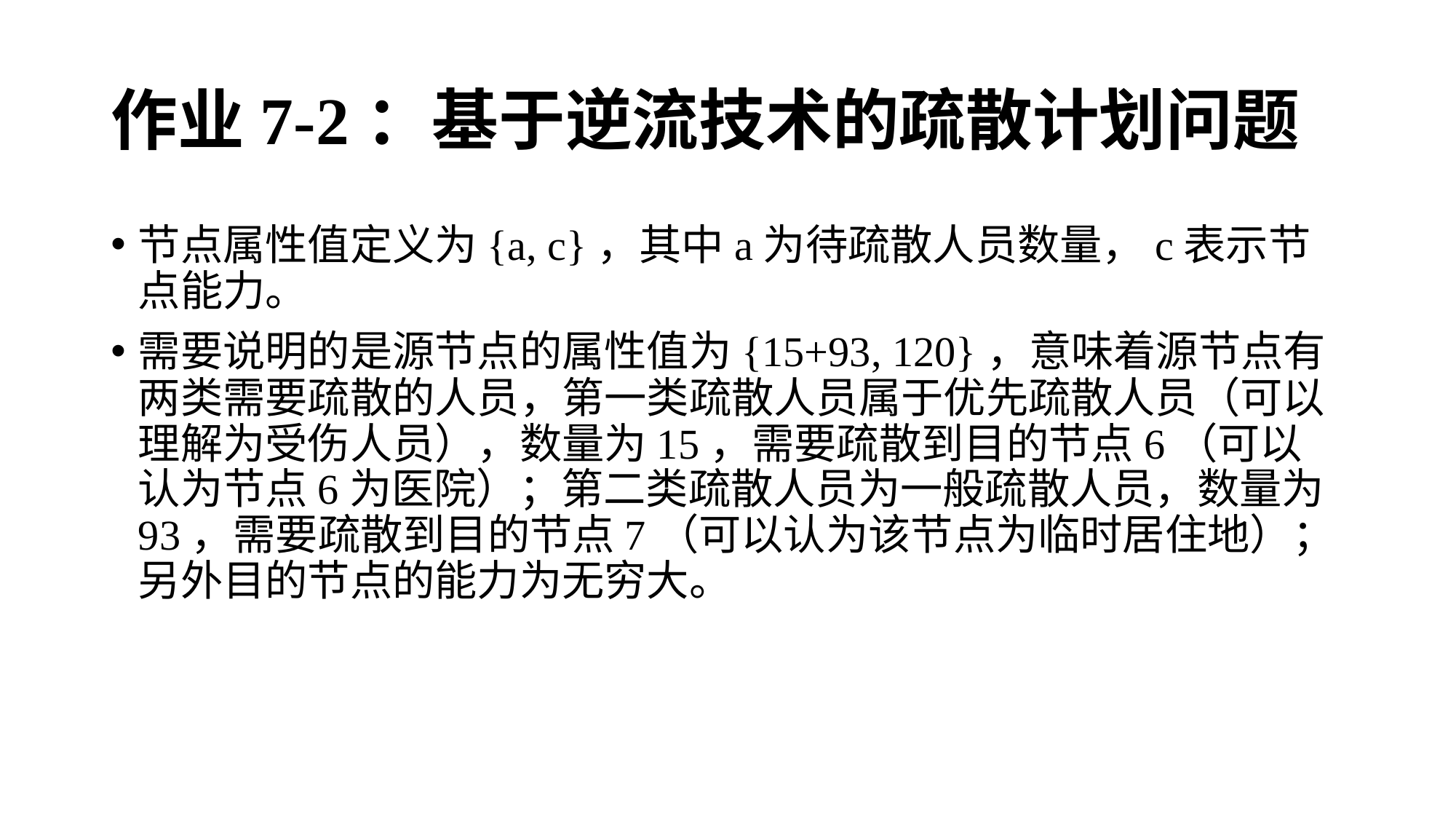

# 作业7-2：基于逆流技术的疏散计划问题
节点属性值定义为{a, c}，其中a为待疏散人员数量，c表示节点能力。
需要说明的是源节点的属性值为{15+93, 120}，意味着源节点有两类需要疏散的人员，第一类疏散人员属于优先疏散人员（可以理解为受伤人员），数量为15，需要疏散到目的节点6（可以认为节点6为医院）；第二类疏散人员为一般疏散人员，数量为93，需要疏散到目的节点7（可以认为该节点为临时居住地）；另外目的节点的能力为无穷大。